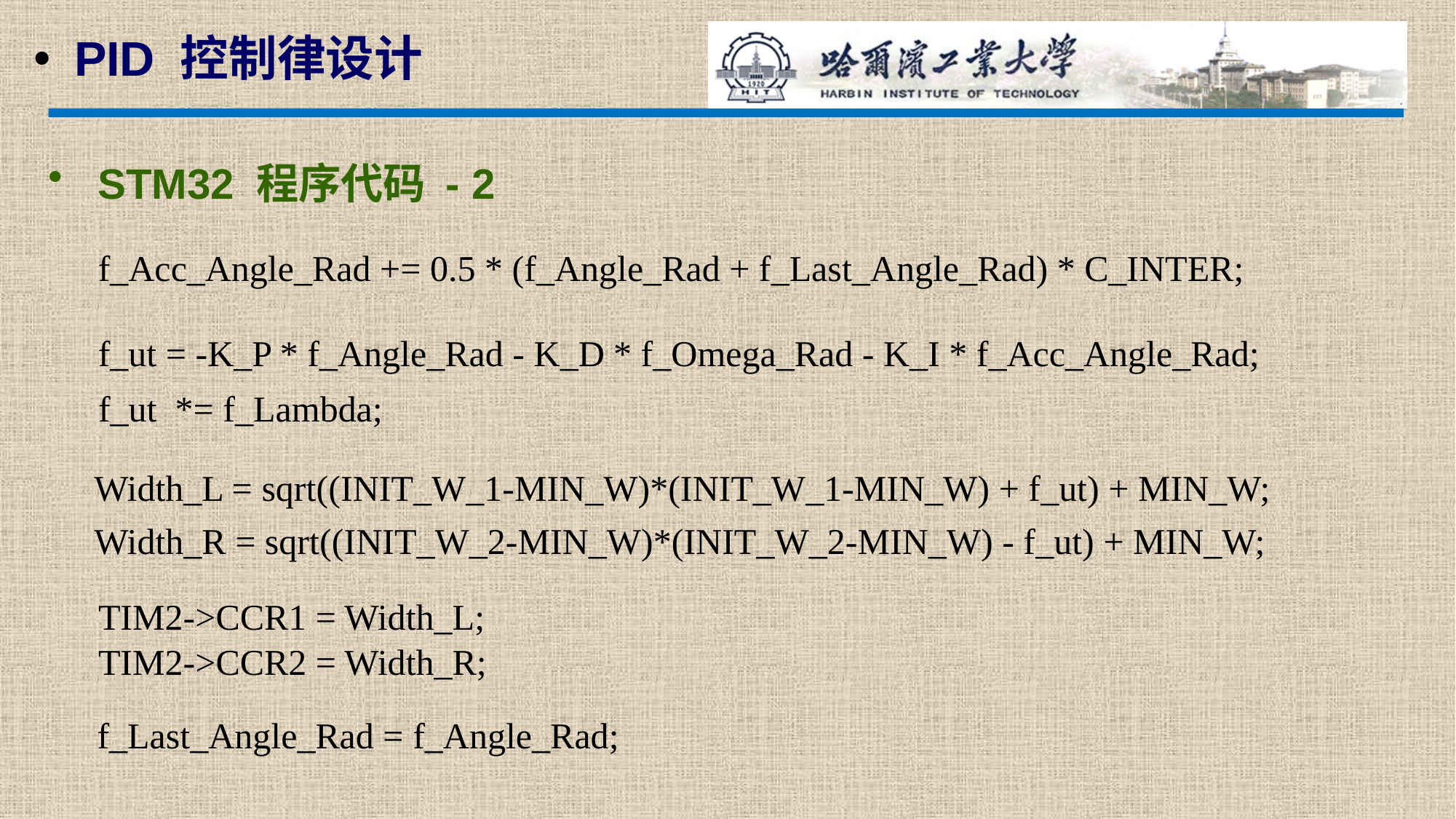

PID 控制律设计
  STM32 程序代码 - 2
f_Acc_Angle_Rad += 0.5 * (f_Angle_Rad + f_Last_Angle_Rad) * C_INTER;
f_ut = -K_P * f_Angle_Rad - K_D * f_Omega_Rad - K_I * f_Acc_Angle_Rad;
f_ut  *= f_Lambda;
Width_L = sqrt((INIT_W_1-MIN_W)*(INIT_W_1-MIN_W) + f_ut) + MIN_W;
Width_R = sqrt((INIT_W_2-MIN_W)*(INIT_W_2-MIN_W) - f_ut) + MIN_W;
TIM2->CCR1 = Width_L;
TIM2->CCR2 = Width_R;
f_Last_Angle_Rad = f_Angle_Rad;